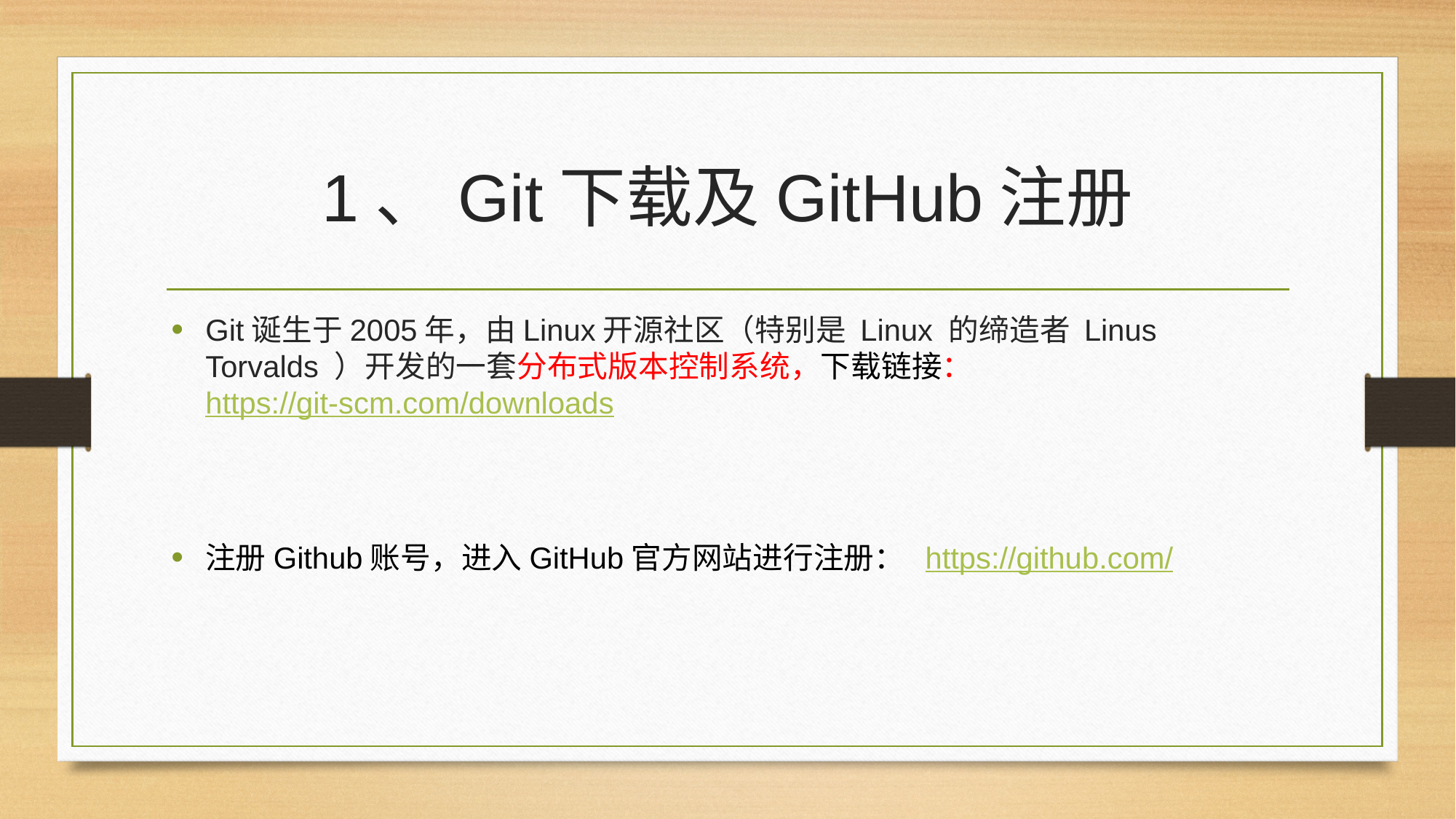

# 1、Git下载及GitHub注册
Git诞生于2005年，由Linux开源社区（特别是 Linux 的缔造者 Linus Torvalds ）开发的一套分布式版本控制系统，下载链接：https://git-scm.com/downloads

注册Github账号，进入GitHub官方网站进行注册：  https://github.com/